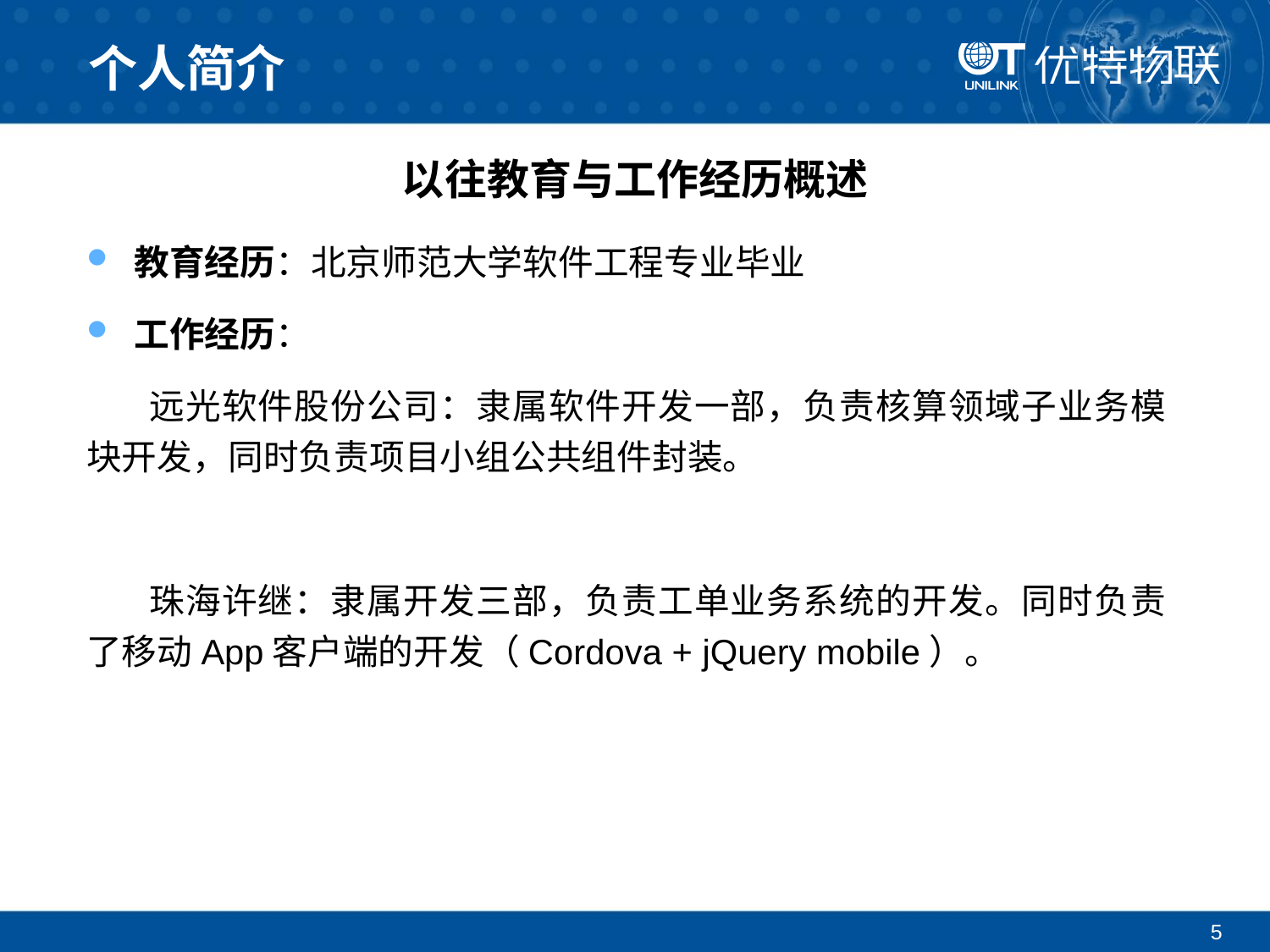

# 个人简介
以往教育与工作经历概述

教育经历：北京师范大学软件工程专业毕业
工作经历：
      远光软件股份公司：隶属软件开发一部，负责核算领域子业务模块开发，同时负责项目小组公共组件封装。

      珠海许继：隶属开发三部，负责工单业务系统的开发。同时负责了移动App客户端的开发（Cordova + jQuery mobile）。

5